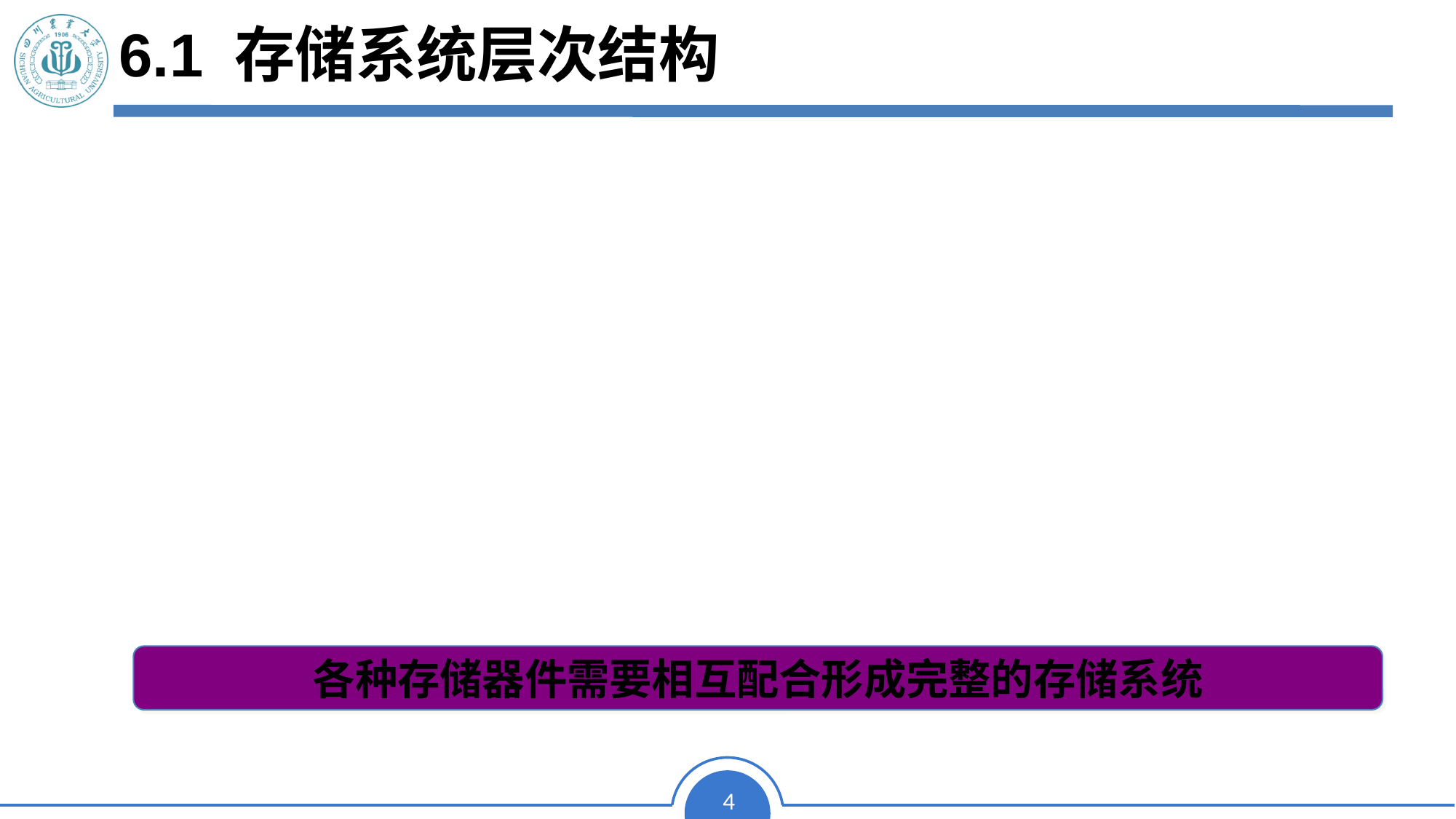

# 6.1 存储系统层次结构
存储系统
容量越大越好
速度较快越好
价格（成本）越低越好
当前制造工艺的存储器件：
工作速度较快的存储器，单位价格却较高；
容量较大的存储器，虽然单位价格较低，但存取速度又较慢
各种存储器件需要相互配合形成完整的存储系统